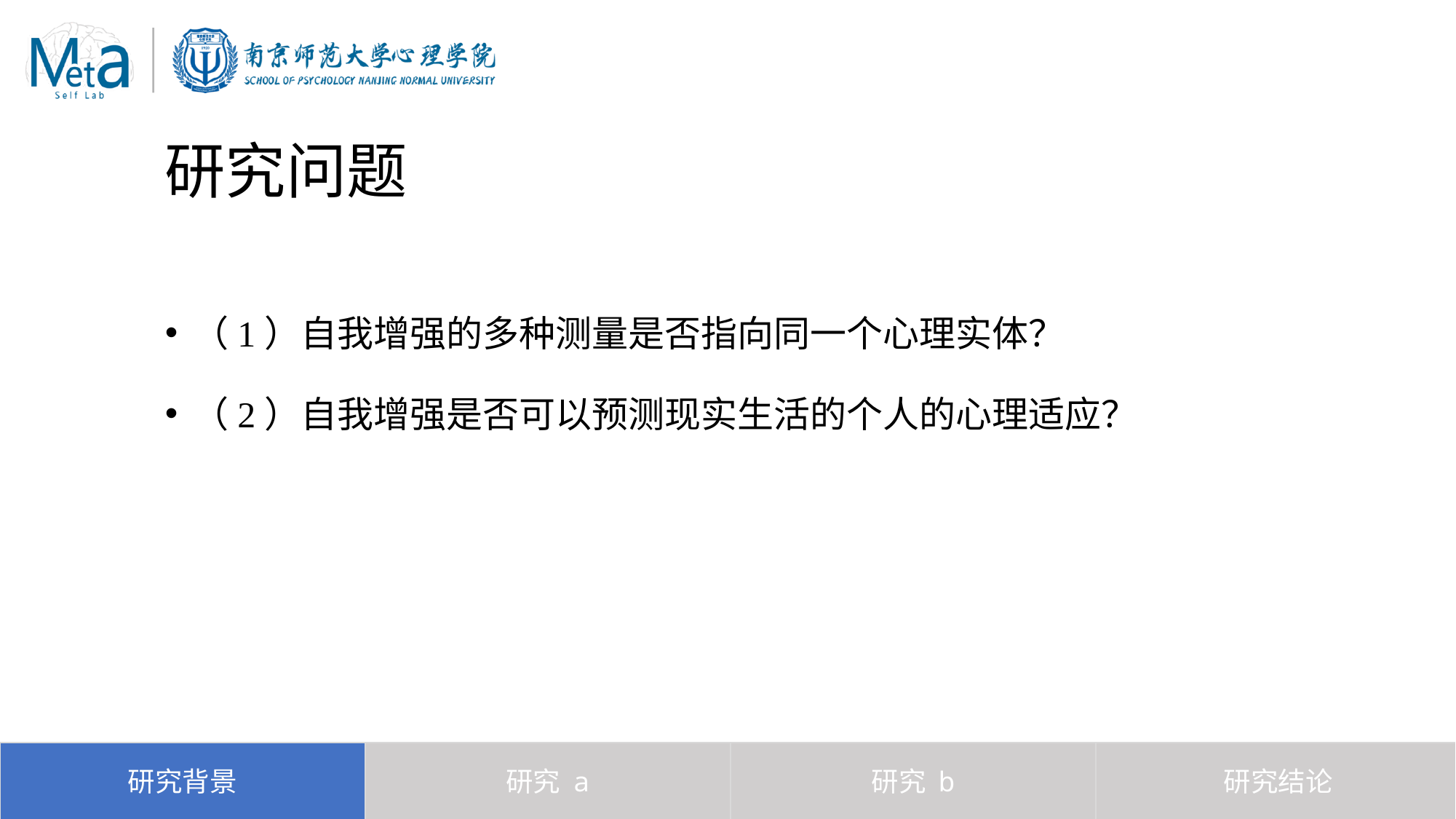

研究问题
（1）自我增强的多种测量是否指向同一个心理实体？
（2）自我增强是否可以预测现实生活的个人的心理适应？
研究背景
研究 a
研究 b
研究结论